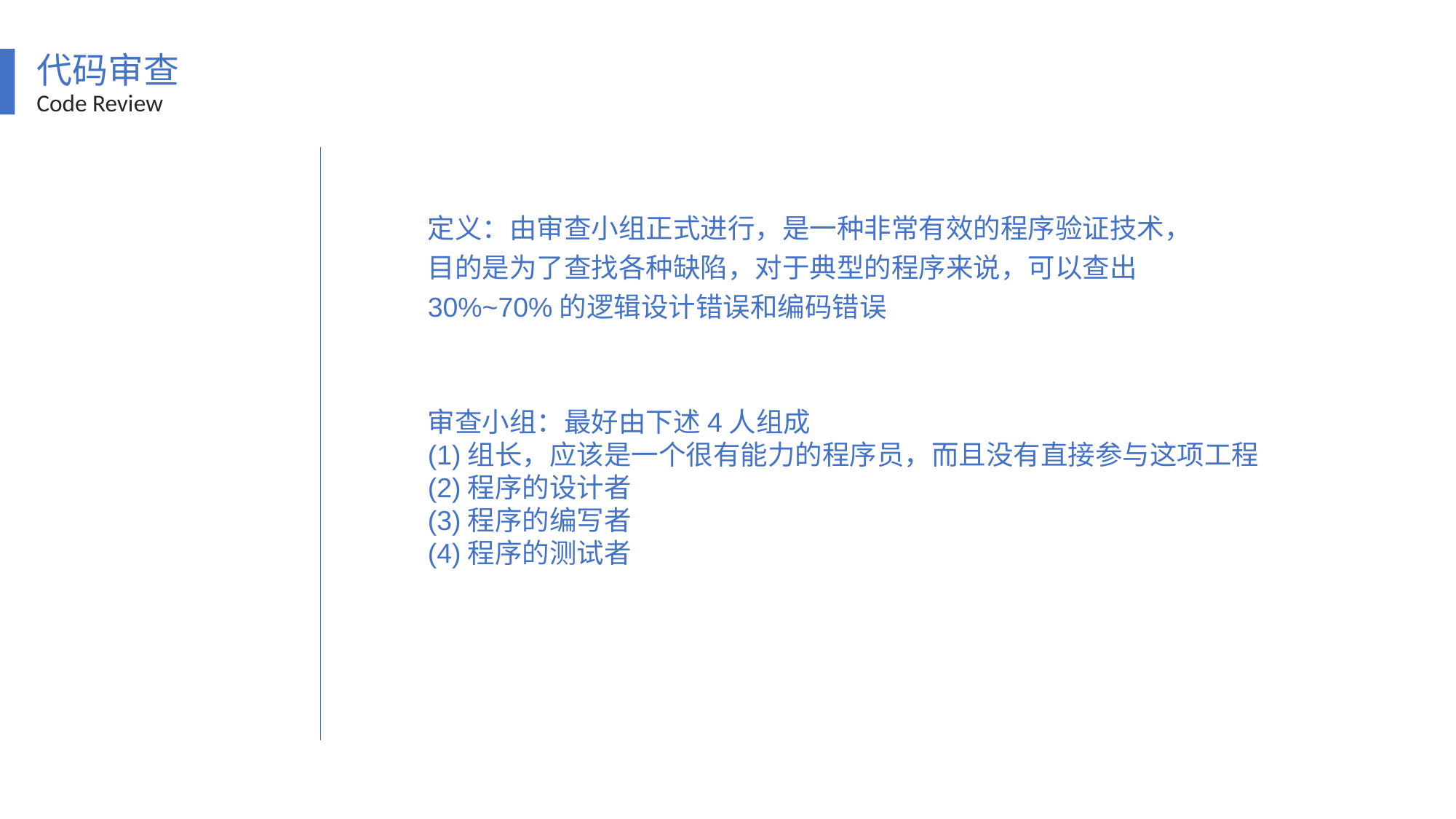

代码审查
Code Review
定义：由审查小组正式进行，是一种非常有效的程序验证技术，目的是为了查找各种缺陷，对于典型的程序来说，可以查出30%~70%的逻辑设计错误和编码错误
审查小组：最好由下述4人组成
(1)组长，应该是一个很有能力的程序员，而且没有直接参与这项工程
(2)程序的设计者
(3)程序的编写者
(4)程序的测试者